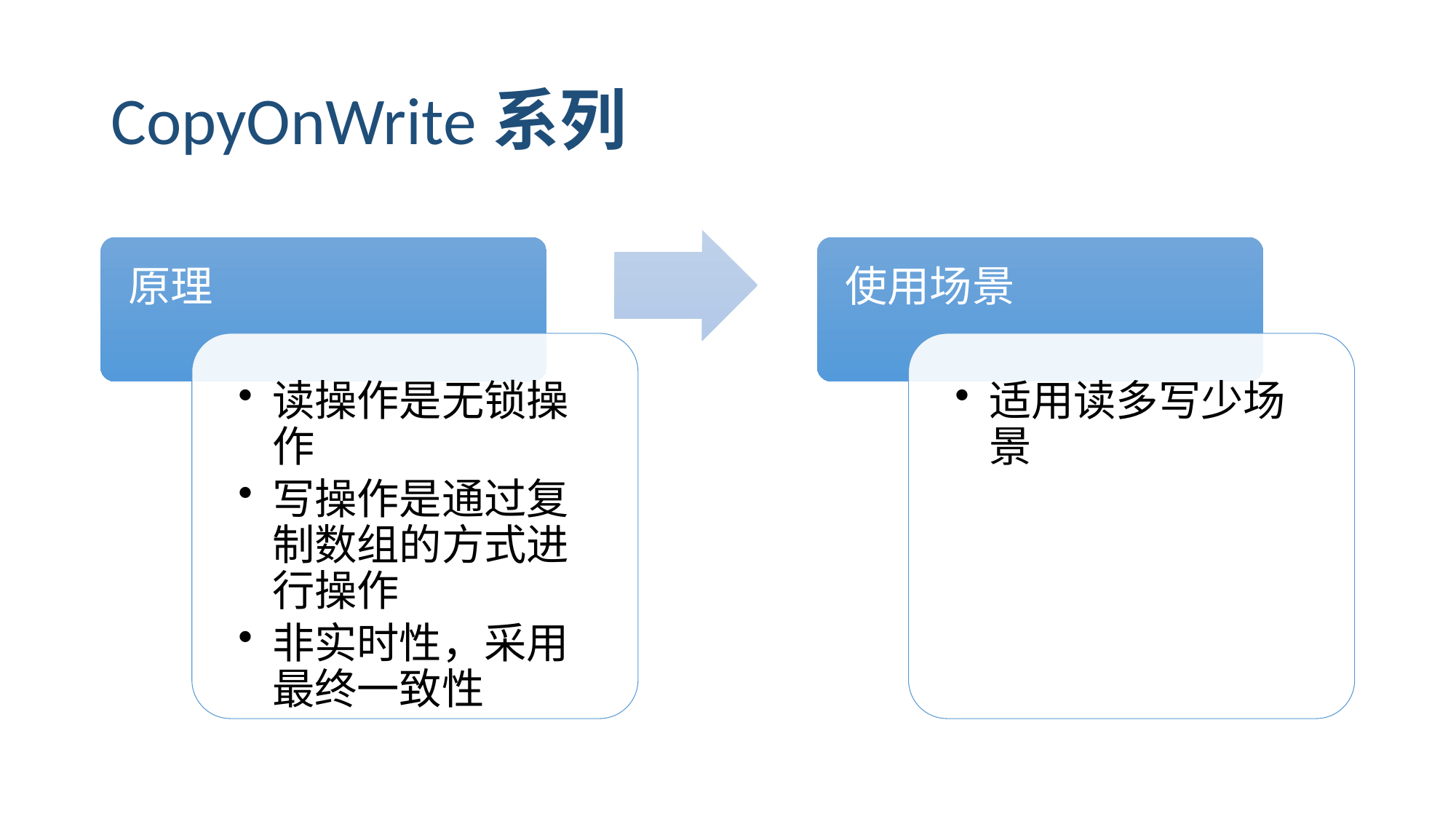

# CopyOnWrite系列
原理
读操作是无锁操作
写操作是通过复制数组的方式进行操作
非实时性，采用最终一致性

使用场景
适用读多写少场景